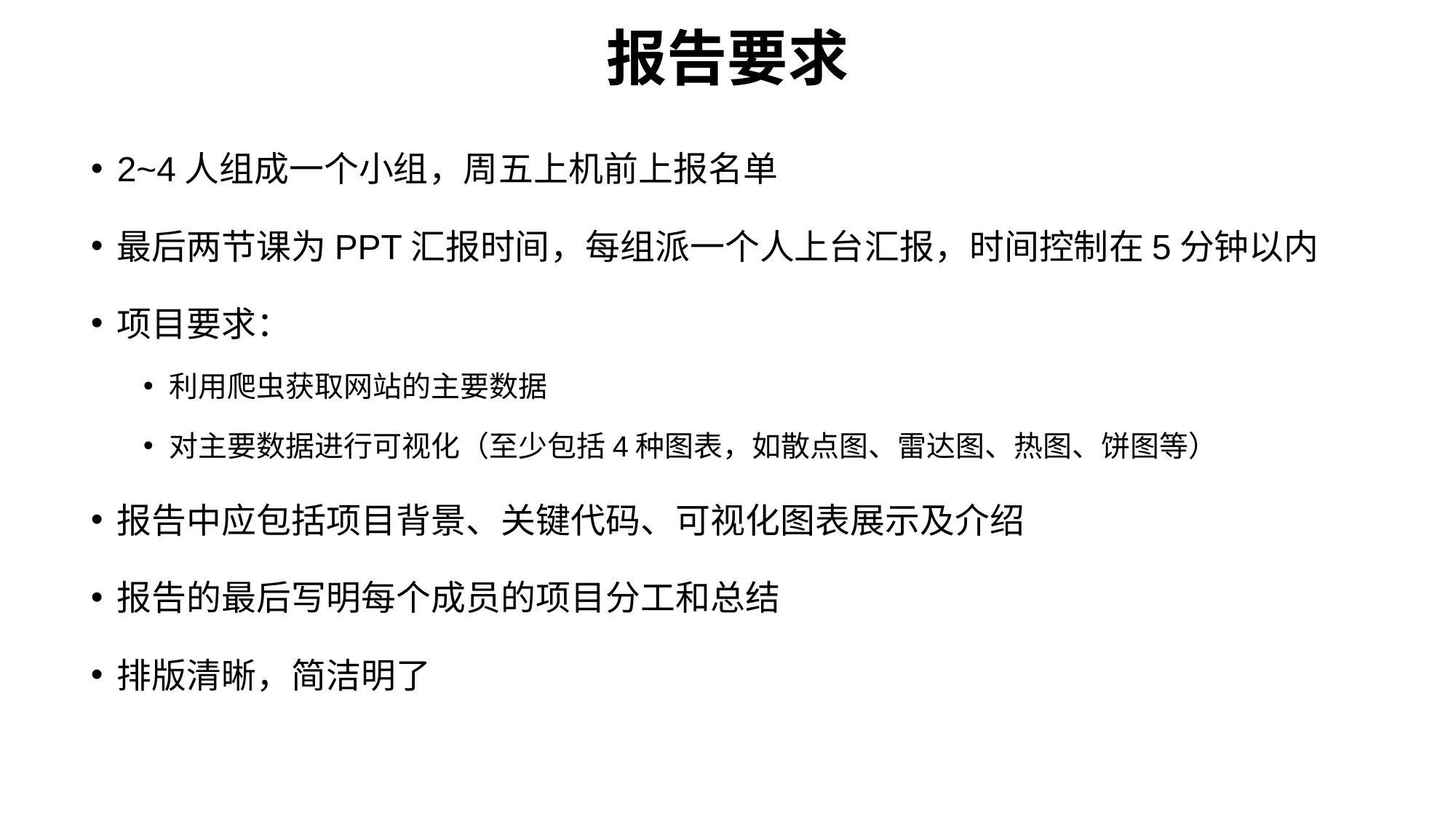

# 报告要求
2~4人组成一个小组，周五上机前上报名单
最后两节课为PPT汇报时间，每组派一个人上台汇报，时间控制在5分钟以内
项目要求：
利用爬虫获取网站的主要数据
对主要数据进行可视化（至少包括4种图表，如散点图、雷达图、热图、饼图等）
报告中应包括项目背景、关键代码、可视化图表展示及介绍
报告的最后写明每个成员的项目分工和总结
排版清晰，简洁明了